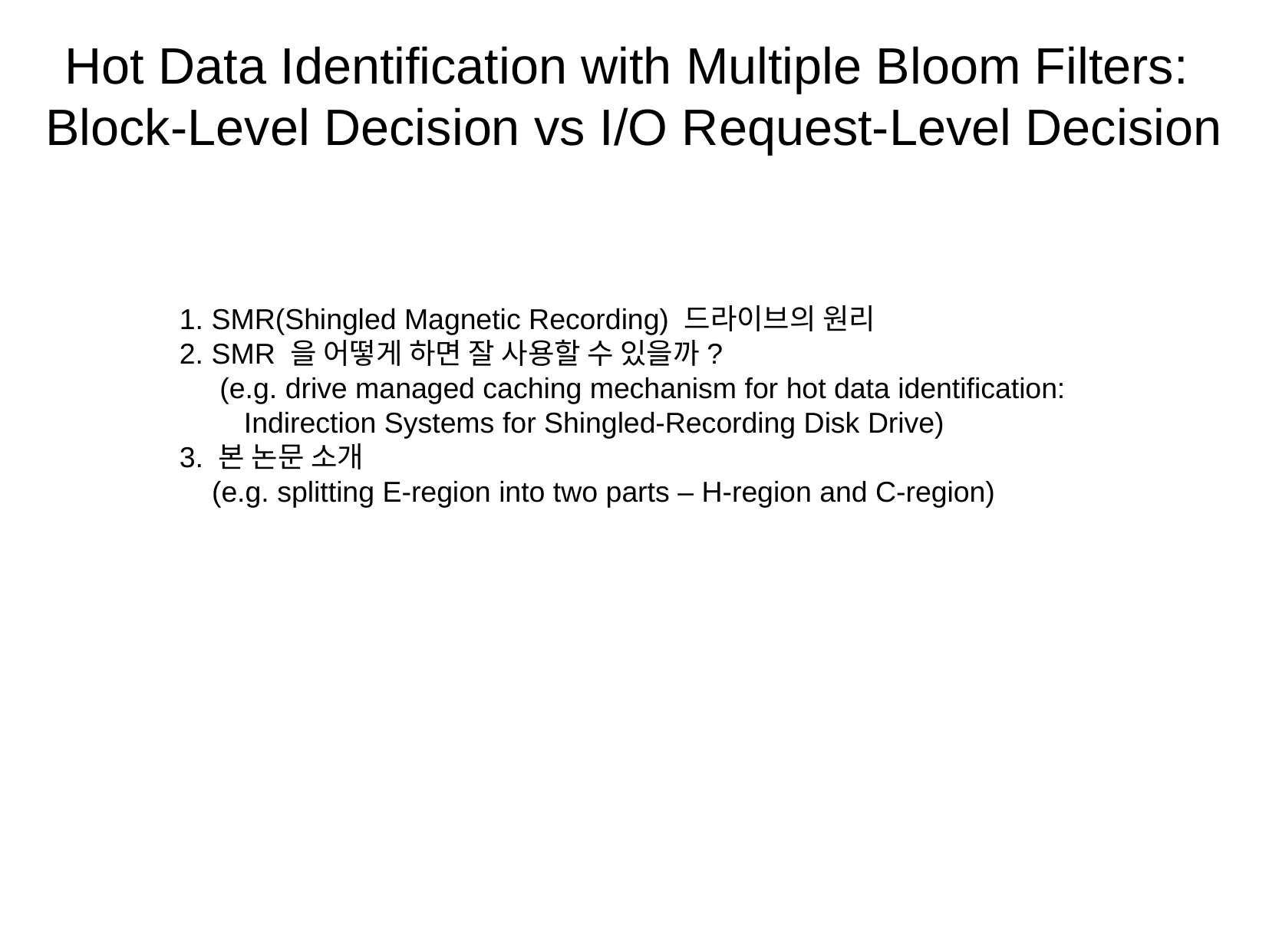

Hot Data Identification with Multiple Bloom Filters:
Block-Level Decision vs I/O Request-Level Decision
1. SMR(Shingled Magnetic Recording) 드라이브의 원리
2. SMR 을 어떻게 하면 잘 사용할 수 있을까?
     (e.g. drive managed caching mechanism for hot data identification:
        Indirection Systems for Shingled-Recording Disk Drive)
3. 본 논문 소개
    (e.g. splitting E-region into two parts – H-region and C-region)